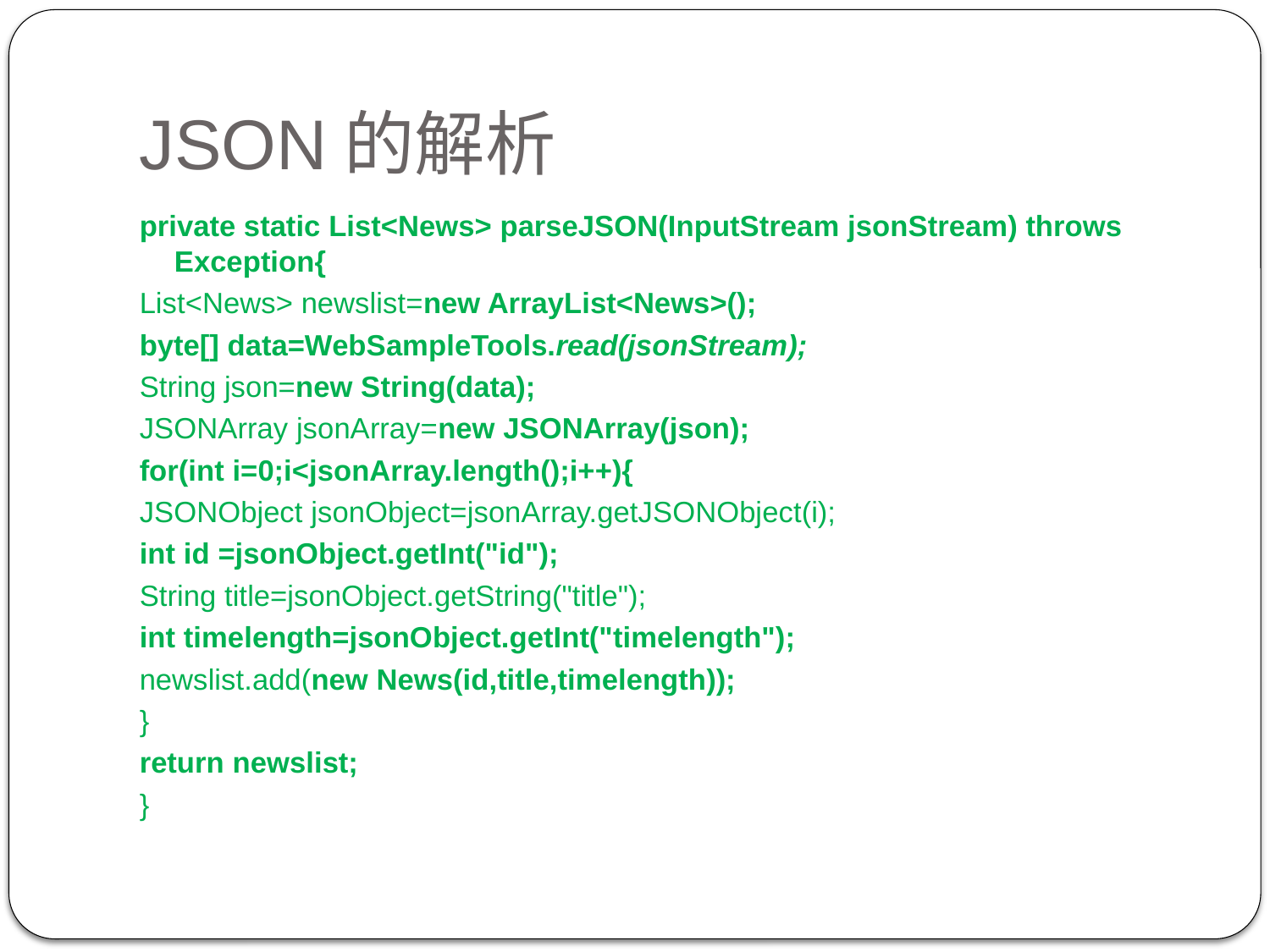

# JSON的解析
private static List<News> parseJSON(InputStream jsonStream) throws Exception{
List<News> newslist=new ArrayList<News>();
byte[] data=WebSampleTools.read(jsonStream);
String json=new String(data);
JSONArray jsonArray=new JSONArray(json);
for(int i=0;i<jsonArray.length();i++){
JSONObject jsonObject=jsonArray.getJSONObject(i);
int id =jsonObject.getInt("id");
String title=jsonObject.getString("title");
int timelength=jsonObject.getInt("timelength");
newslist.add(new News(id,title,timelength));
}
return newslist;
}